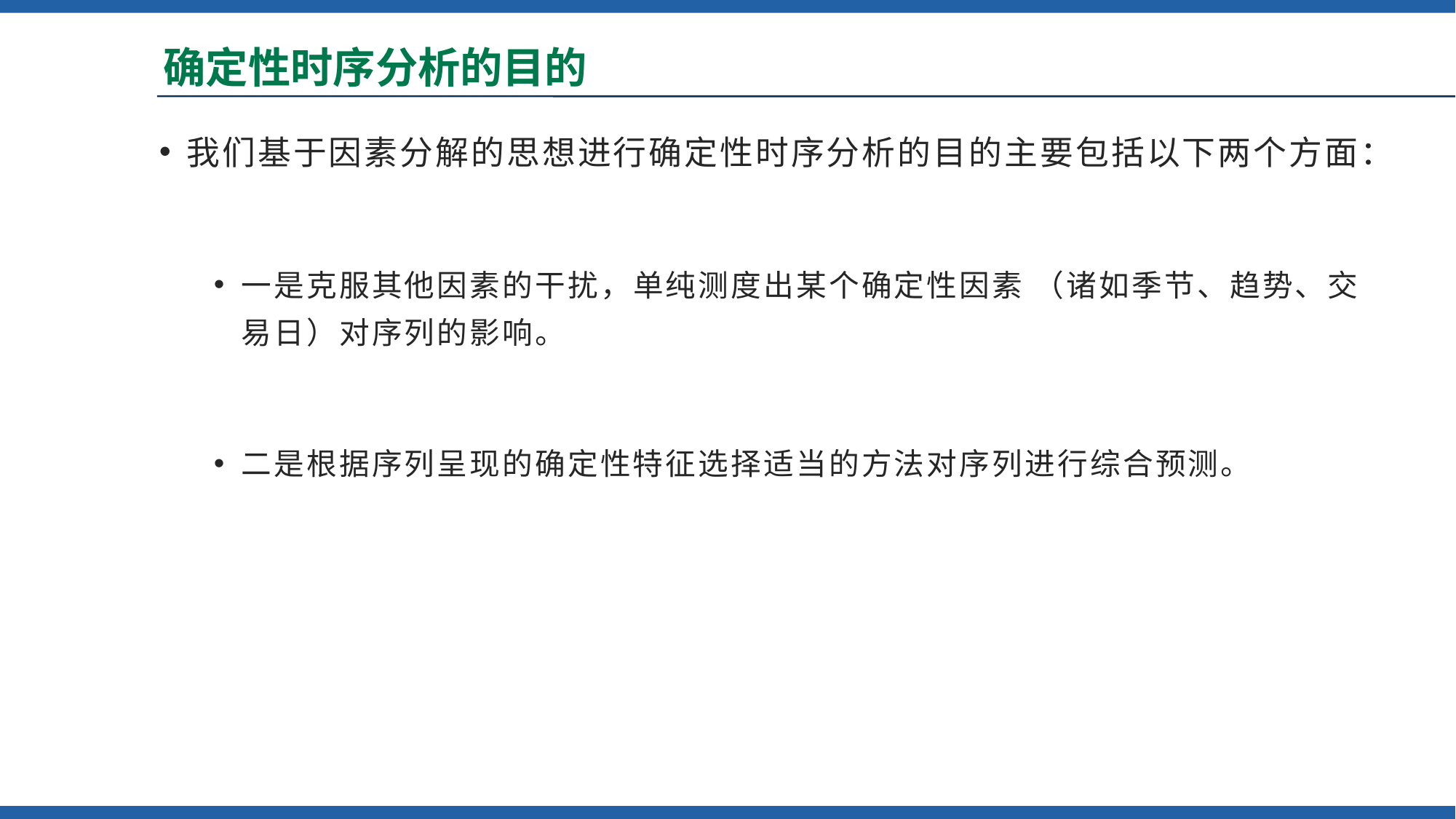

# 确定性时序分析的目的
我们基于因素分解的思想进行确定性时序分析的目的主要包括以下两个方面：

一是克服其他因素的干扰，单纯测度出某个确定性因素 （诸如季节、趋势、交易日）对序列的影响。

二是根据序列呈现的确定性特征选择适当的方法对序列进行综合预测。